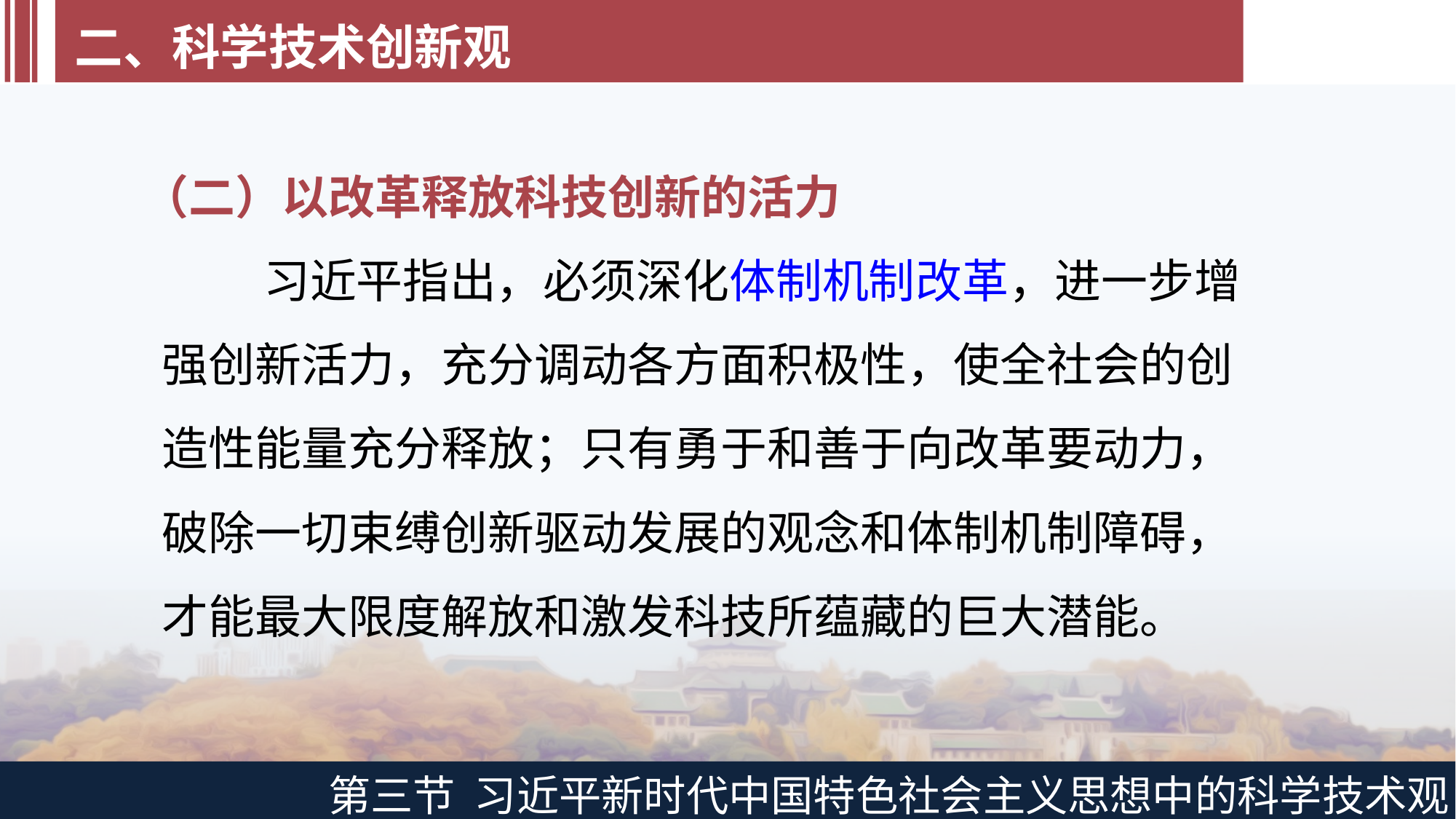

二、科学技术创新观
（二）以改革释放科技创新的活力
习近平指出，必须深化体制机制改革，进一步增强创新活力，充分调动各方面积极性，使全社会的创造性能量充分释放；只有勇于和善于向改革要动力，破除一切束缚创新驱动发展的观念和体制机制障碍，才能最大限度解放和激发科技所蕴藏的巨大潜能。
第三节  习近平新时代中国特色社会主义思想中的科学技术观